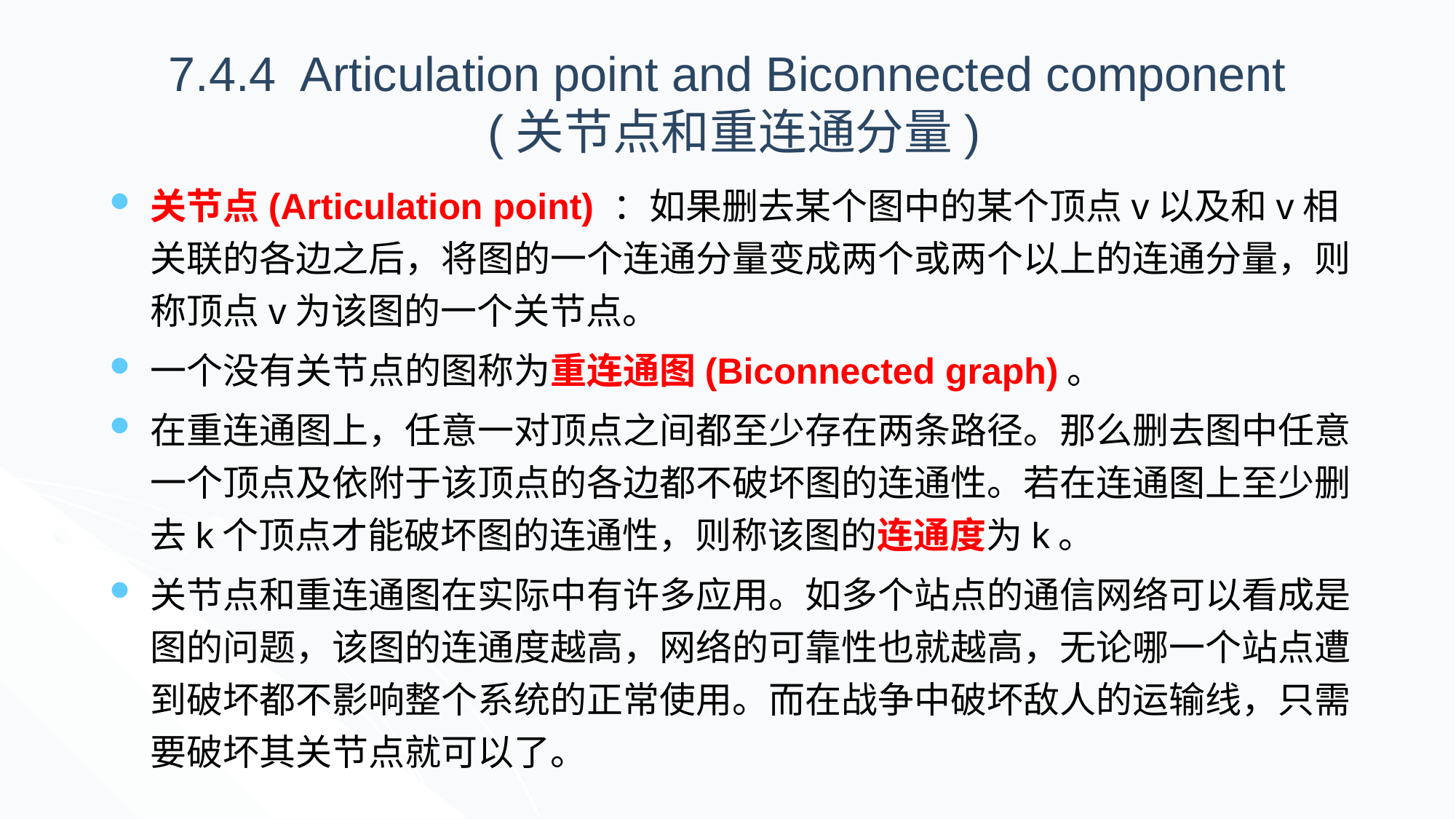

# 7.4.4  Articulation point and Biconnected component (关节点和重连通分量)
关节点(Articulation point) ：如果删去某个图中的某个顶点v以及和v相关联的各边之后，将图的一个连通分量变成两个或两个以上的连通分量，则称顶点v为该图的一个关节点。
一个没有关节点的图称为重连通图(Biconnected graph)。
在重连通图上，任意一对顶点之间都至少存在两条路径。那么删去图中任意一个顶点及依附于该顶点的各边都不破坏图的连通性。若在连通图上至少删去k个顶点才能破坏图的连通性，则称该图的连通度为k。
关节点和重连通图在实际中有许多应用。如多个站点的通信网络可以看成是图的问题，该图的连通度越高，网络的可靠性也就越高，无论哪一个站点遭到破坏都不影响整个系统的正常使用。而在战争中破坏敌人的运输线，只需要破坏其关节点就可以了。